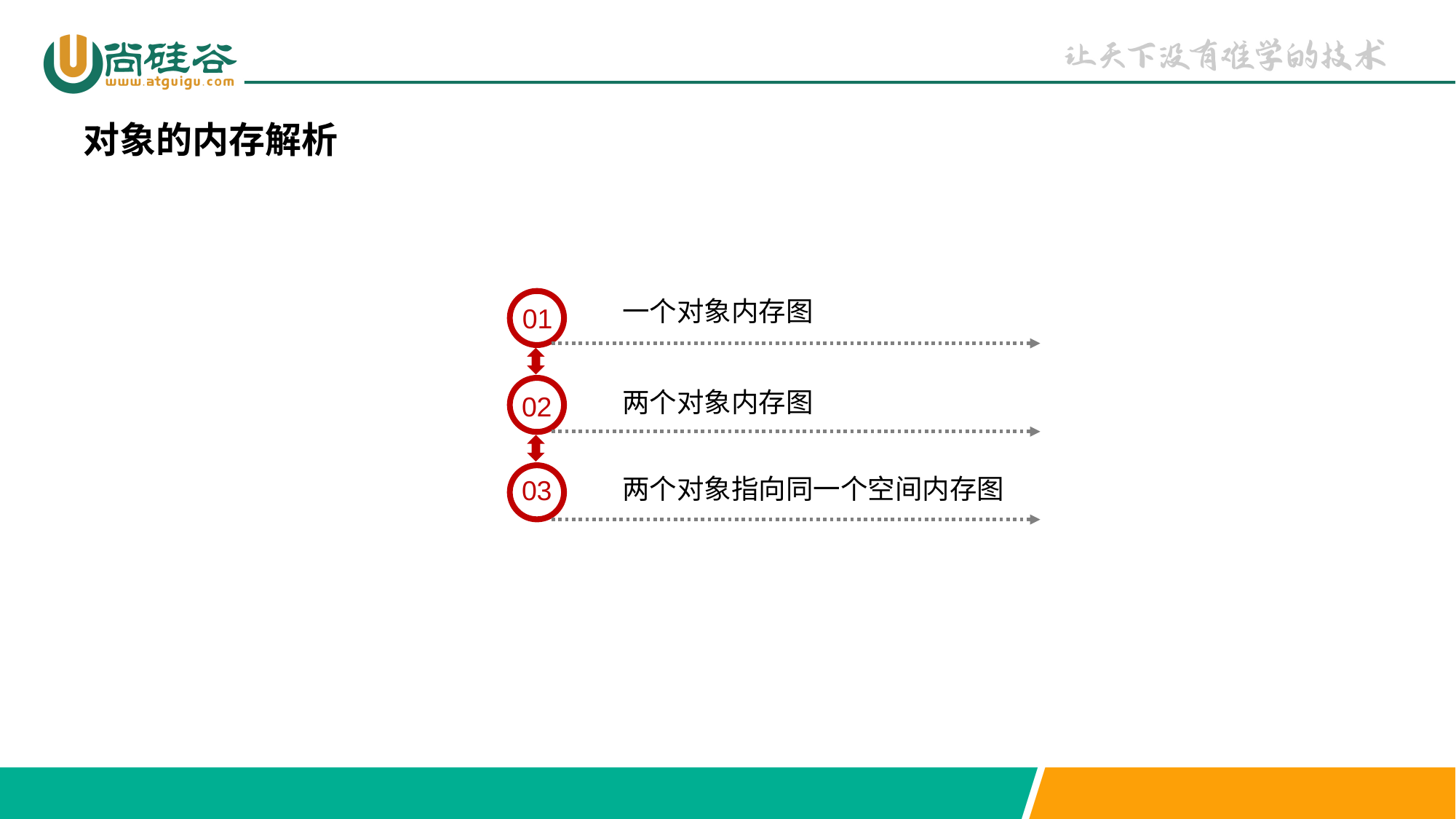

对象的内存解析

一个对象内存图
01

两个对象内存图
02

两个对象指向同一个空间内存图
03